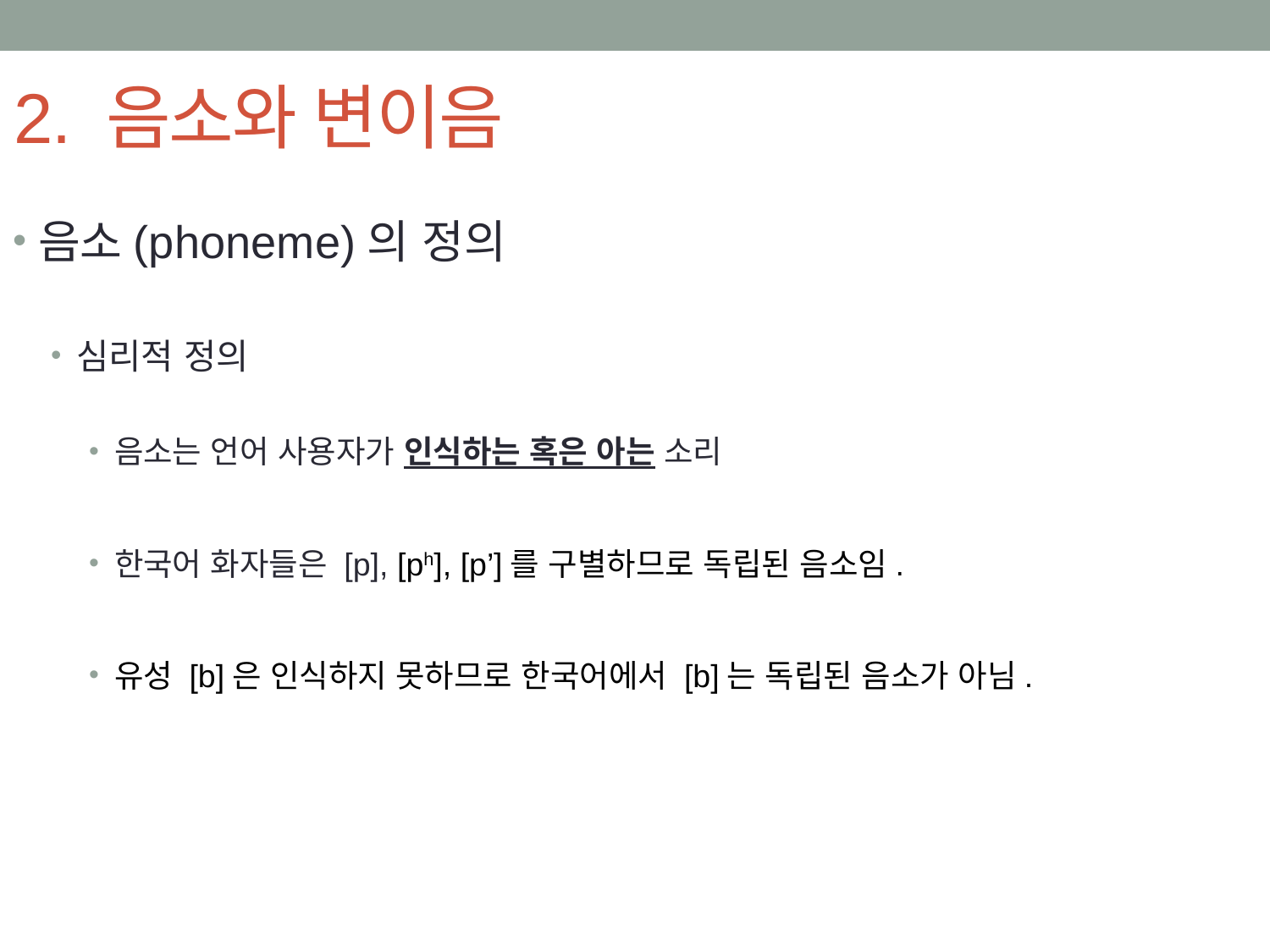

# 2. 음소와 변이음
음소(phoneme)의 정의

심리적 정의

음소는 언어 사용자가 인식하는 혹은 아는 소리

한국어 화자들은 [p], [ph], [p’]를 구별하므로 독립된 음소임.

유성 [b]은 인식하지 못하므로 한국어에서 [b]는 독립된 음소가 아님.